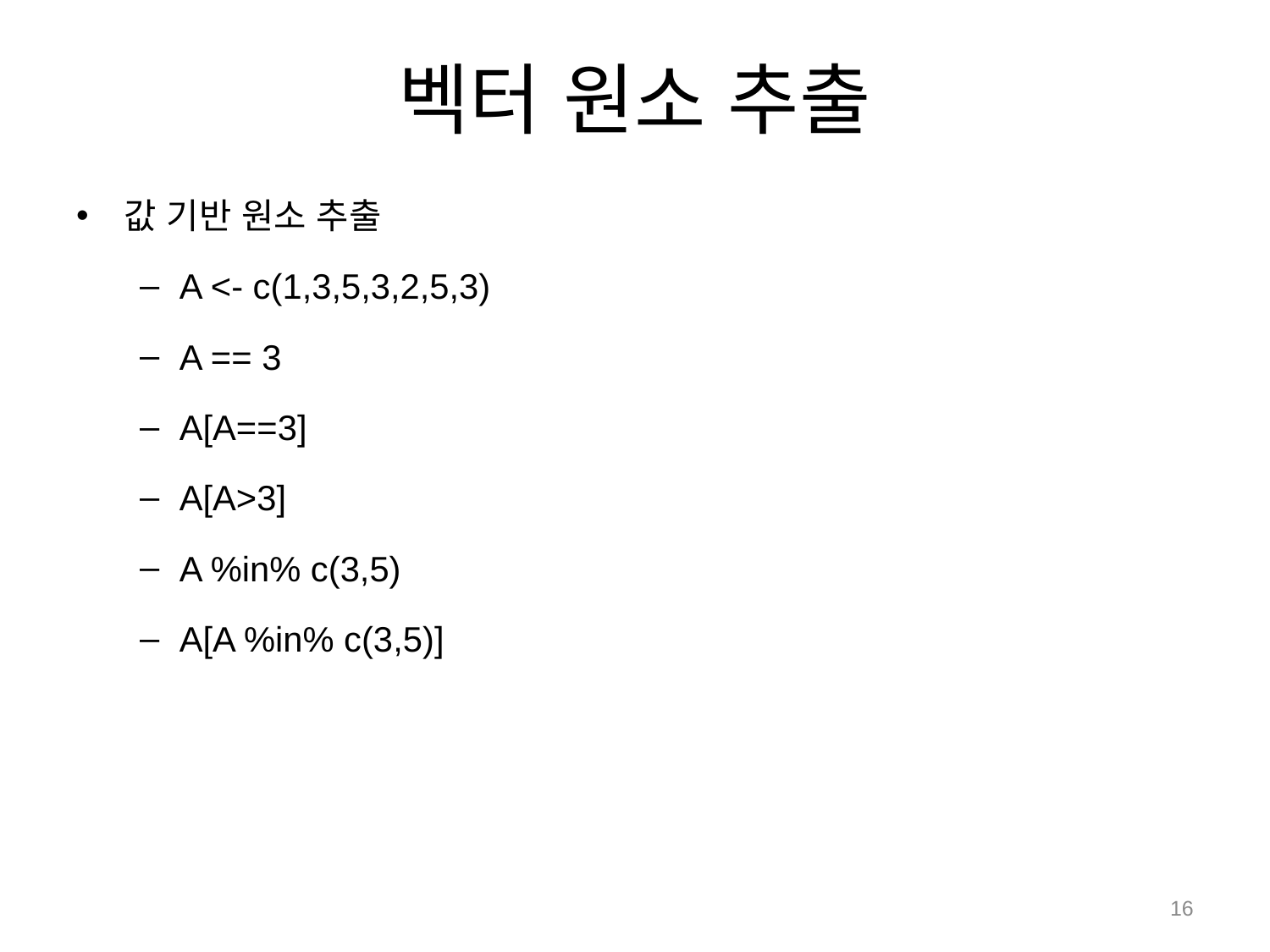

# 벡터 원소 추출
값 기반 원소 추출
A <- c(1,3,5,3,2,5,3)
A == 3
A[A==3]
A[A>3]
A %in% c(3,5)
A[A %in% c(3,5)]

16